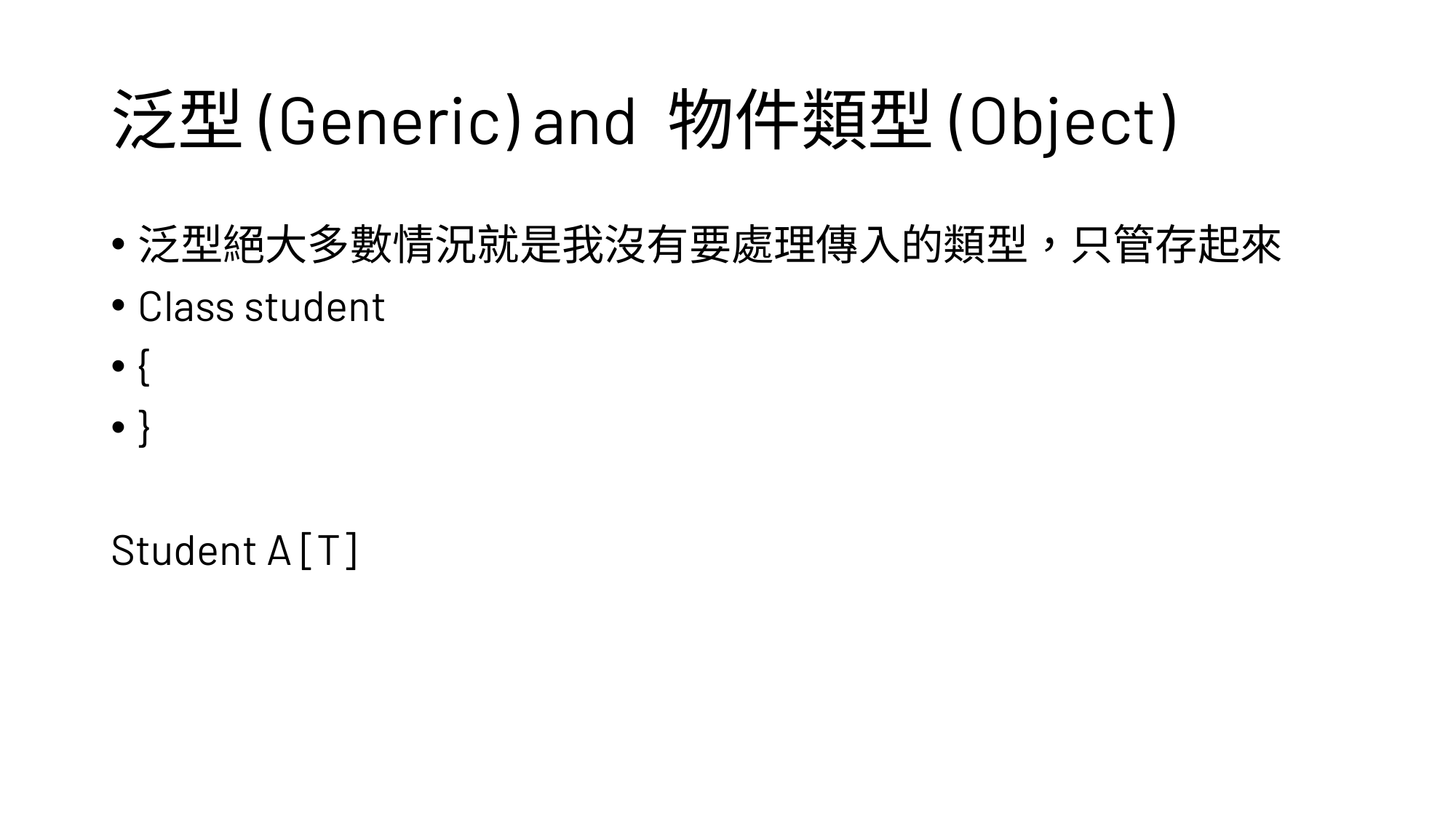

# 泛型(Generic) and 物件類型(Object)
泛型絕大多數情況就是我沒有要處理傳入的類型，只管存起來
Class student
{
}

Student A [T]